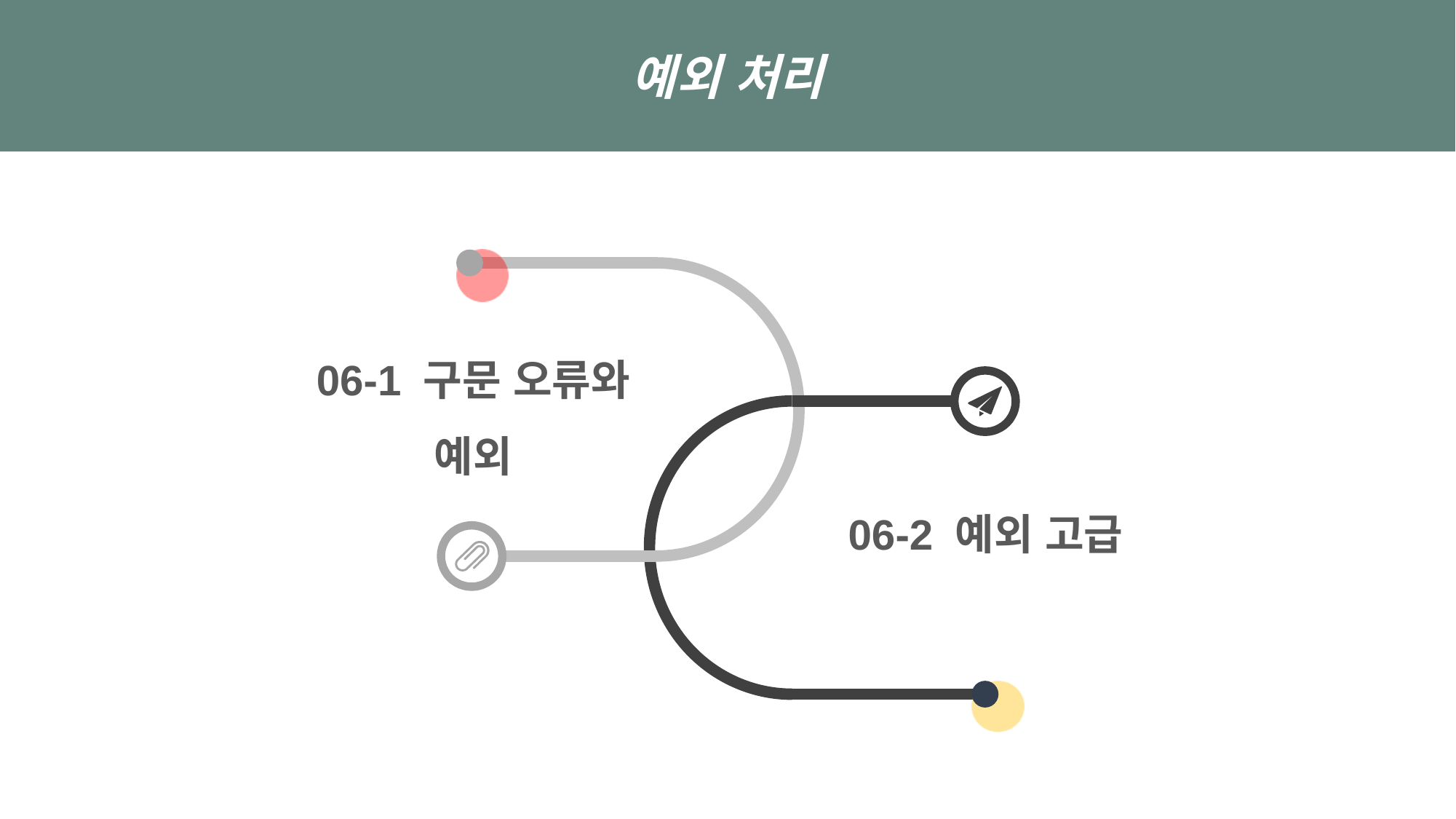

예외 처리

06-1 구문 오류와 예외

06-2 예외 고급